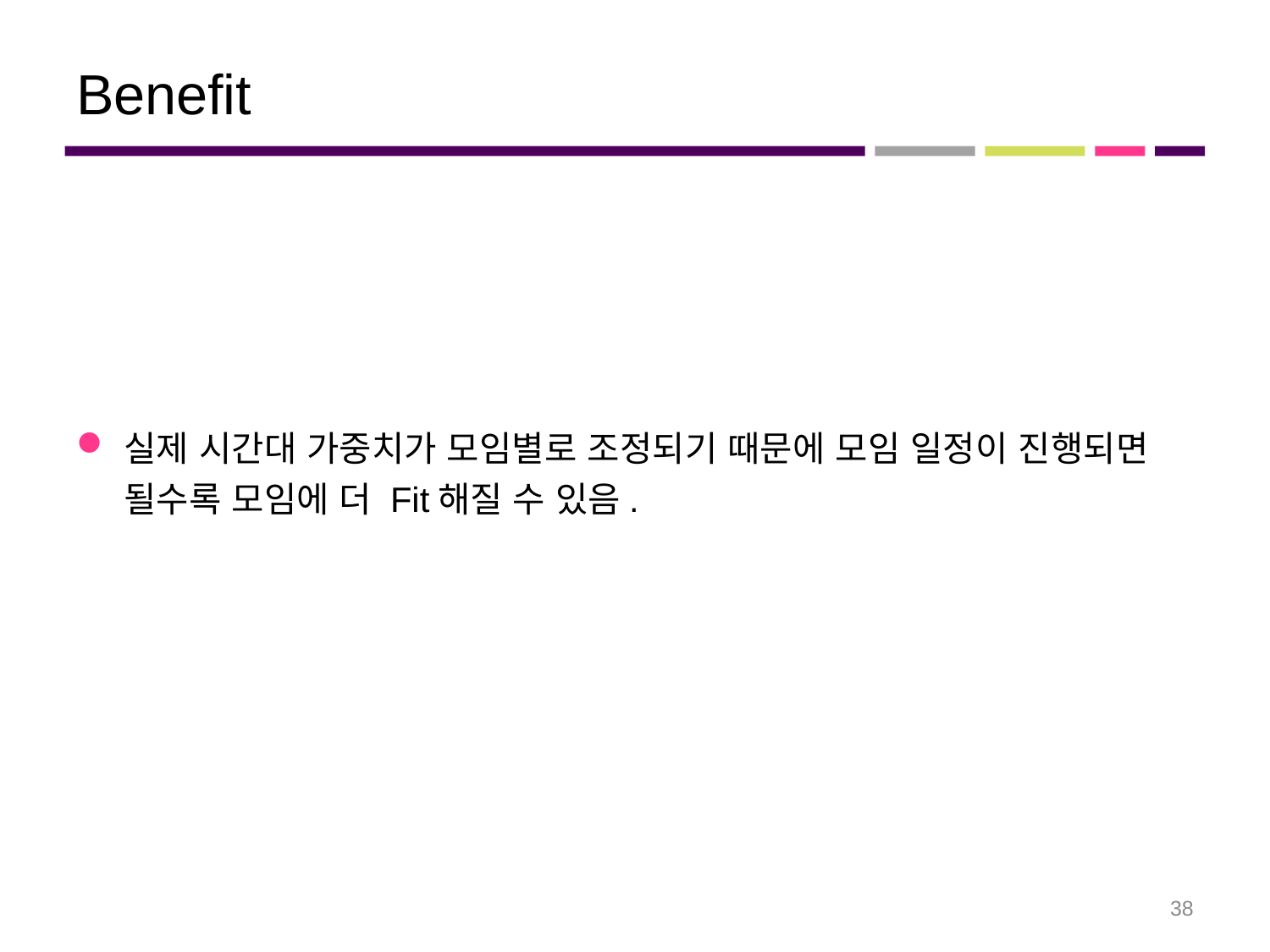

# Benefit
실제 시간대 가중치가 모임별로 조정되기 때문에 모임 일정이 진행되면 될수록 모임에 더 Fit해질 수 있음.

38